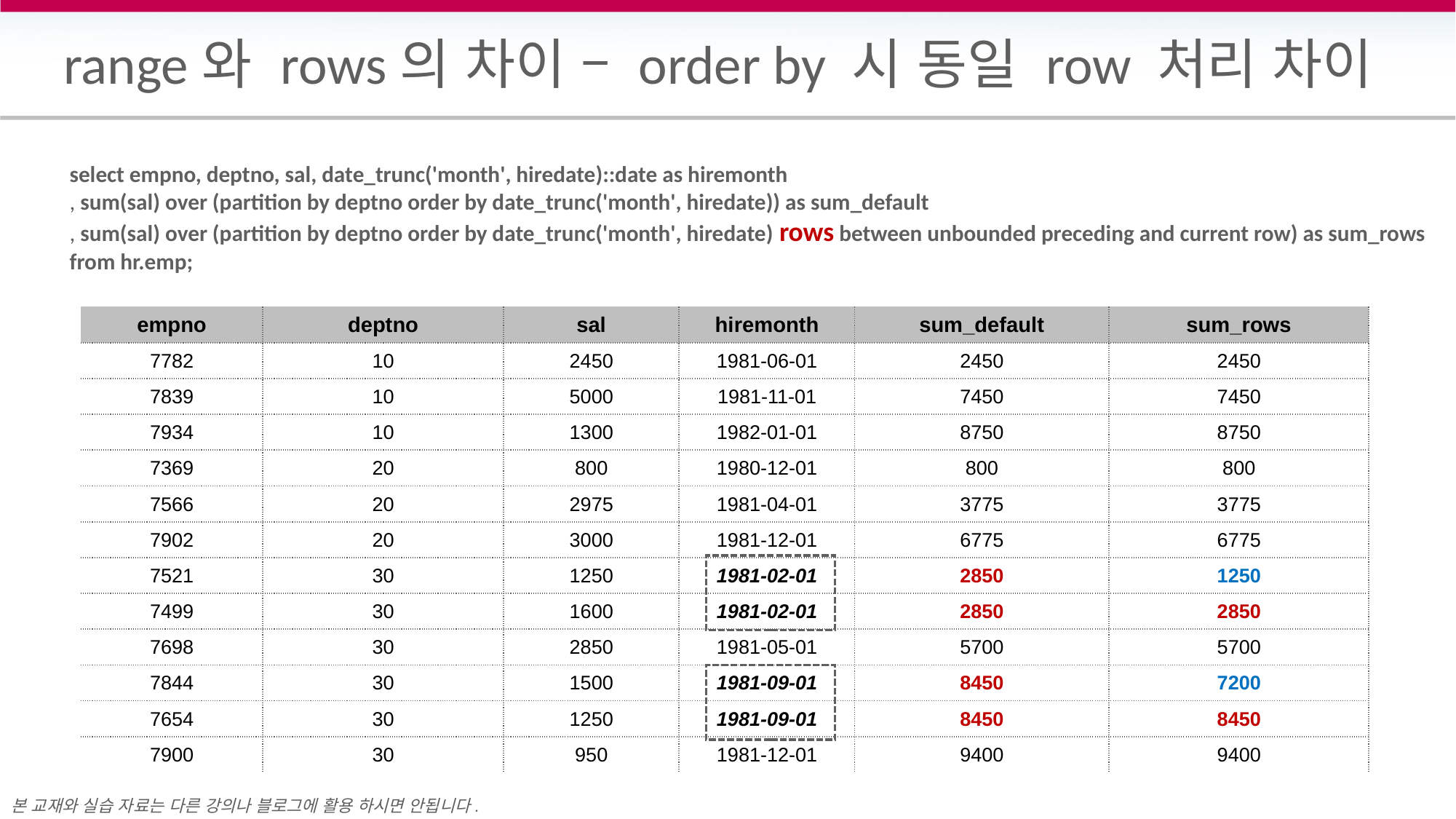

# range와 rows의 차이 – order by 시 동일 row 처리 차이
select empno, deptno, sal, date_trunc('month', hiredate)::date as hiremonth
, sum(sal) over (partition by deptno order by date_trunc('month', hiredate)) as sum_default
, sum(sal) over (partition by deptno order by date_trunc('month', hiredate) rows between unbounded preceding and current row) as sum_rows
from hr.emp;
| empno | deptno | sal | hiremonth | sum\_default | sum\_rows |
| --- | --- | --- | --- | --- | --- |
| 7782 | 10 | 2450 | 1981-06-01 | 2450 | 2450 |
| 7839 | 10 | 5000 | 1981-11-01 | 7450 | 7450 |
| 7934 | 10 | 1300 | 1982-01-01 | 8750 | 8750 |
| 7369 | 20 | 800 | 1980-12-01 | 800 | 800 |
| 7566 | 20 | 2975 | 1981-04-01 | 3775 | 3775 |
| 7902 | 20 | 3000 | 1981-12-01 | 6775 | 6775 |
| 7521 | 30 | 1250 | 1981-02-01 | 2850 | 1250 |
| 7499 | 30 | 1600 | 1981-02-01 | 2850 | 2850 |
| 7698 | 30 | 2850 | 1981-05-01 | 5700 | 5700 |
| 7844 | 30 | 1500 | 1981-09-01 | 8450 | 7200 |
| 7654 | 30 | 1250 | 1981-09-01 | 8450 | 8450 |
| 7900 | 30 | 950 | 1981-12-01 | 9400 | 9400 |